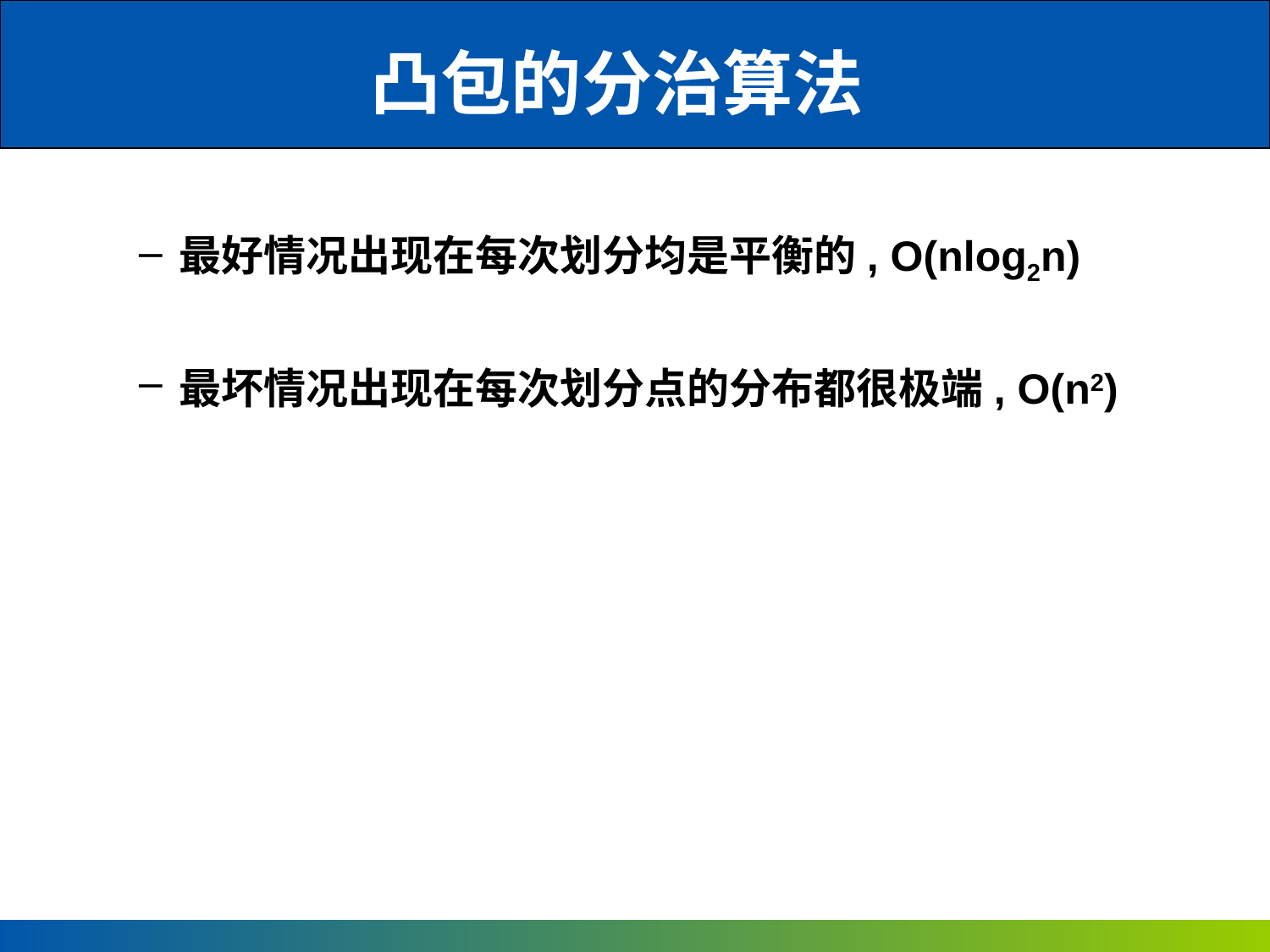

凸包的分治算法
最好情况出现在每次划分均是平衡的, O(nlog2n)

最坏情况出现在每次划分点的分布都很极端, O(n2)